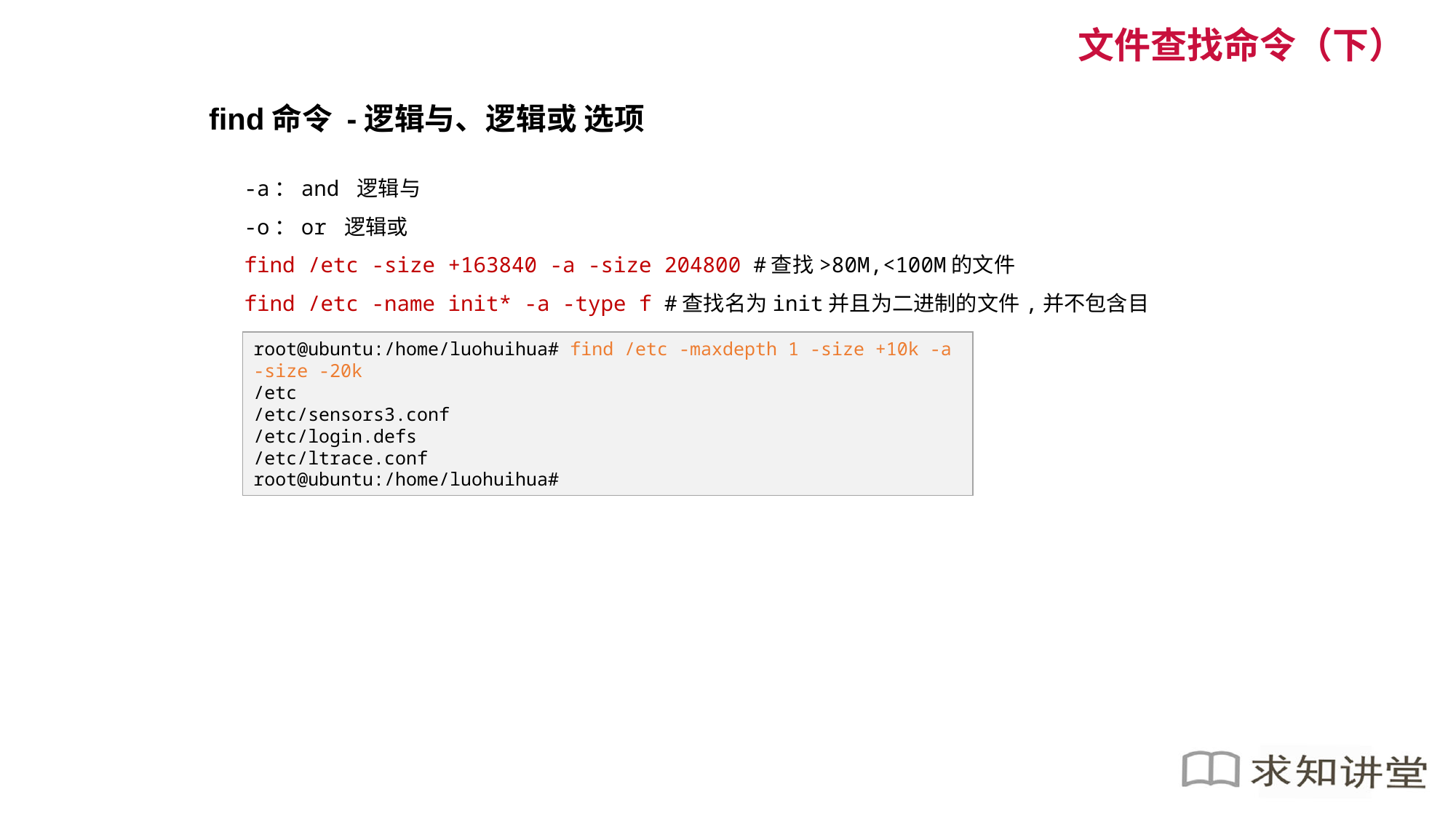

文件查找命令（下）
find命令 -逻辑与、逻辑或 选项
-a：and 逻辑与
-o：or 逻辑或
find /etc -size +163840 -a -size 204800 #查找>80M,<100M的文件
find /etc -name init* -a -type f #查找名为init并且为二进制的文件,并不包含目录
root@ubuntu:/home/luohuihua# find /etc -maxdepth 1 -size +10k -a -size -20k
/etc
/etc/sensors3.conf
/etc/login.defs
/etc/ltrace.conf
root@ubuntu:/home/luohuihua#